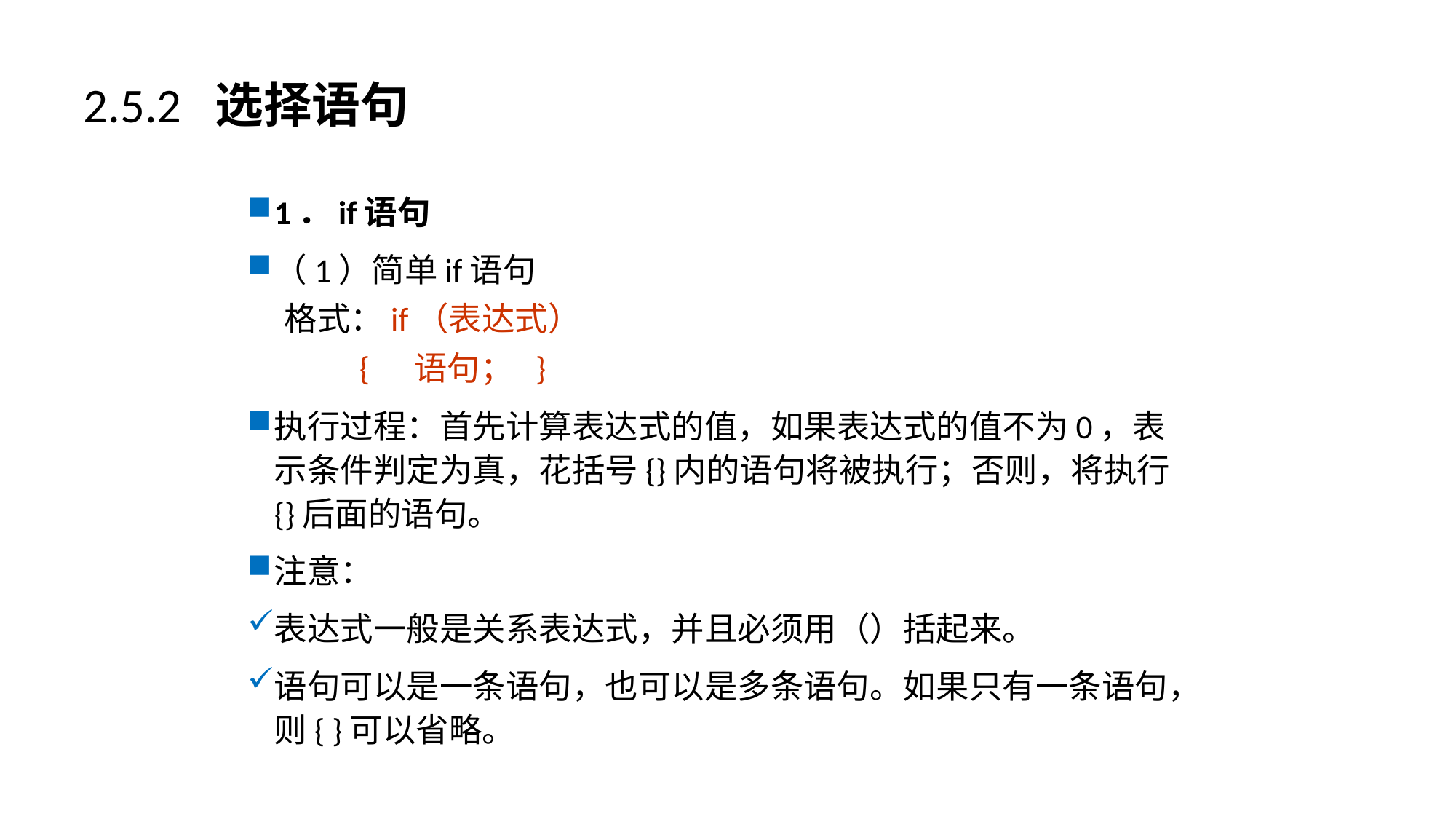

# 2.5.2  选择语句
1．if语句
（1）简单if语句
    格式：if（表达式）
               {     语句；  }
执行过程：首先计算表达式的值，如果表达式的值不为0，表示条件判定为真，花括号{}内的语句将被执行；否则，将执行{}后面的语句。
注意：
表达式一般是关系表达式，并且必须用（）括起来。
语句可以是一条语句，也可以是多条语句。如果只有一条语句，则{ }可以省略。